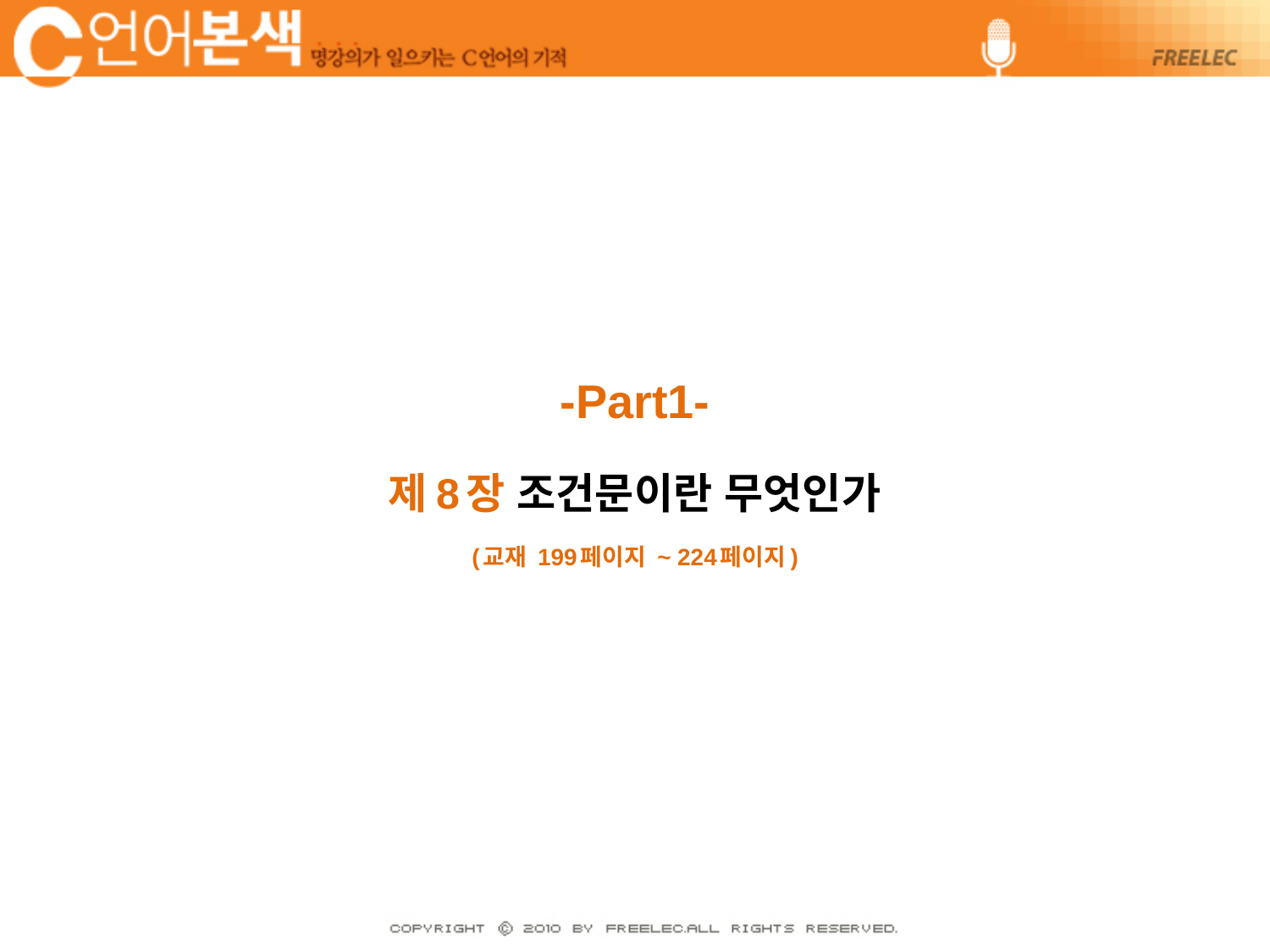

# -Part1- 제8장 조건문이란 무엇인가 (교재 199페이지 ~ 224페이지)